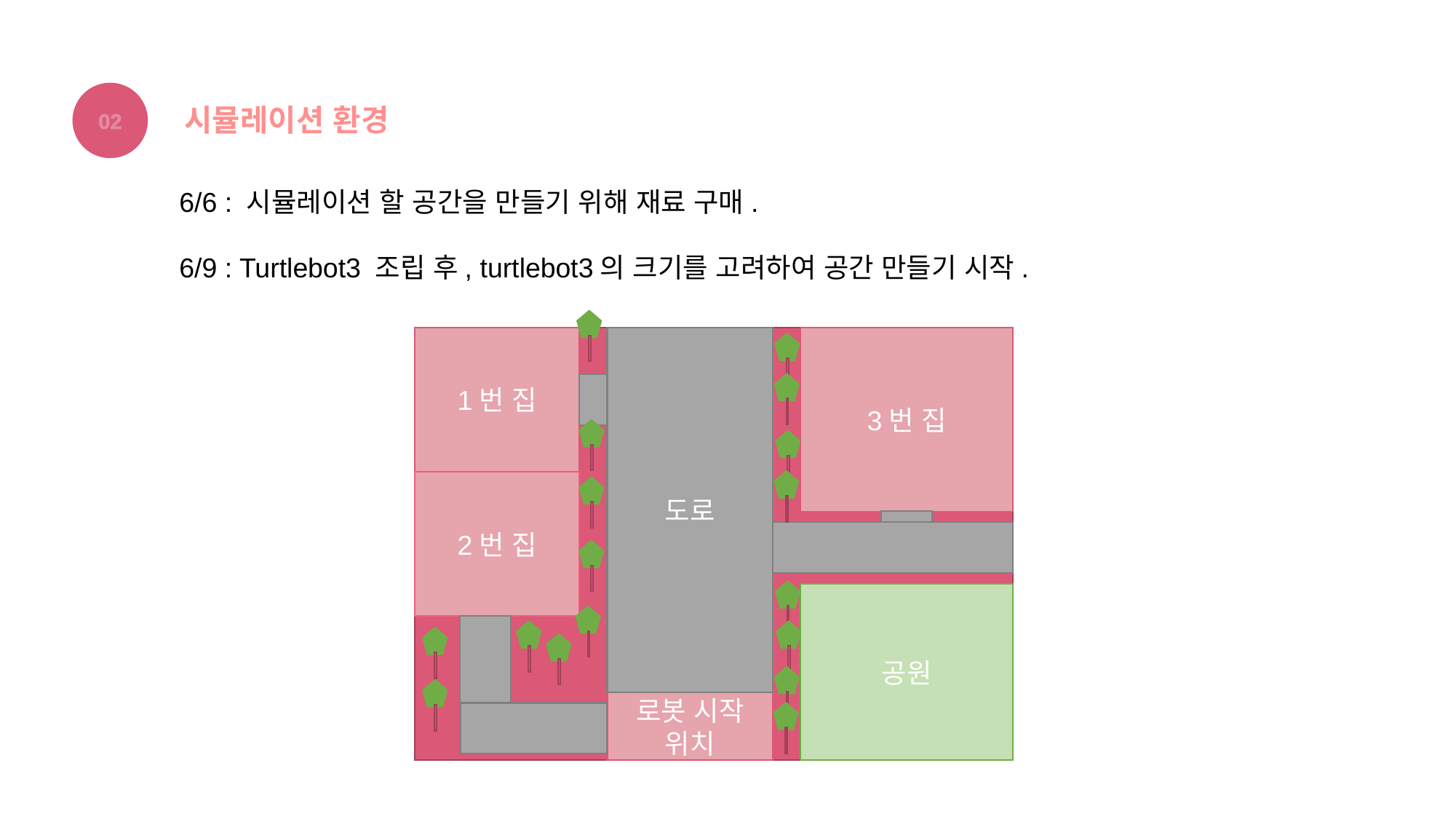

02
시뮬레이션 환경
6/6 : 시뮬레이션 할 공간을 만들기 위해 재료 구매.
6/9 : Turtlebot3 조립 후, turtlebot3의 크기를 고려하여 공간 만들기 시작.

1번 집
도로
3번 집

2번 집

공원

로봇 시작 위치